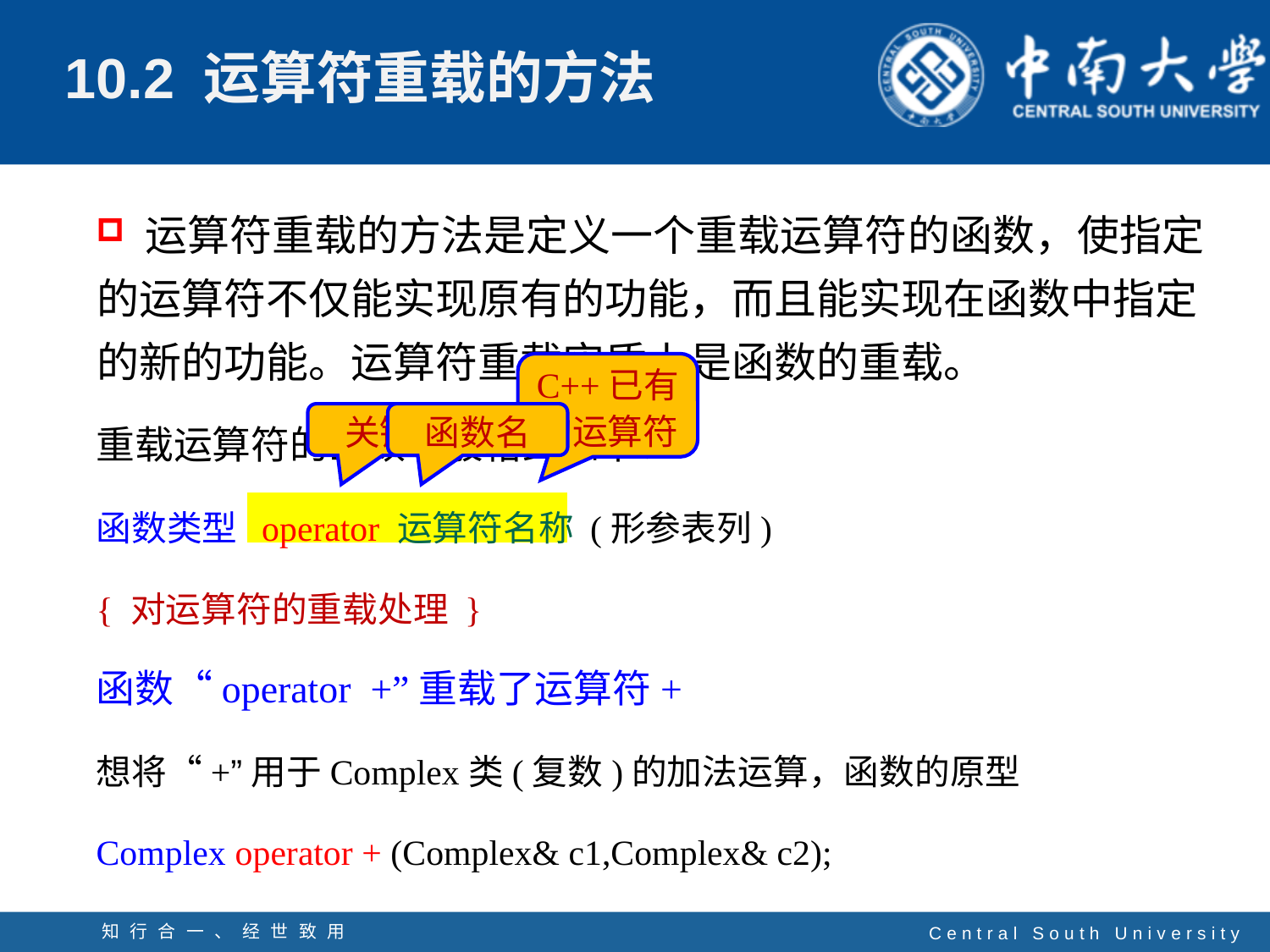

运算符重载的方法是定义一个重载运算符的函数，使指定的运算符不仅能实现原有的功能，而且能实现在函数中指定的新的功能。运算符重载实质上是函数的重载。
重载运算符的函数一般格式如下：
函数类型  operator 运算符名称 (形参表列)
{ 对运算符的重载处理 }
函数“operator  +”重载了运算符+
想将“+”用于Complex类(复数)的加法运算，函数的原型
Complex operator + (Complex& c1,Complex& c2);
C++已有的运算符
关键字
函数名

知行合一、经世致用
自强不息 厚德载物
Central South University